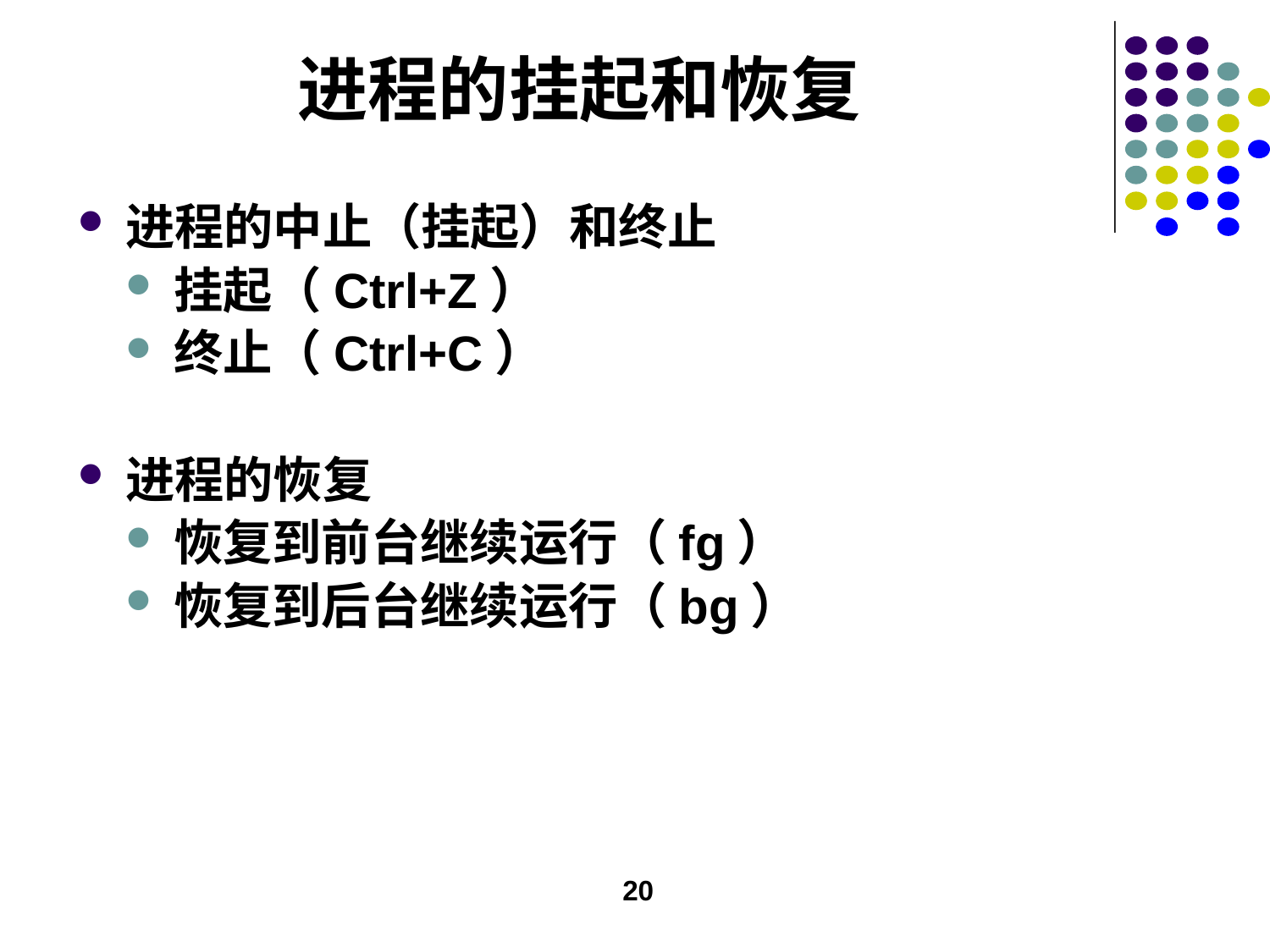

# 进程的挂起和恢复
进程的中止（挂起）和终止
挂起（Ctrl+Z）
终止（Ctrl+C）

进程的恢复
恢复到前台继续运行（fg）
恢复到后台继续运行（bg）

20